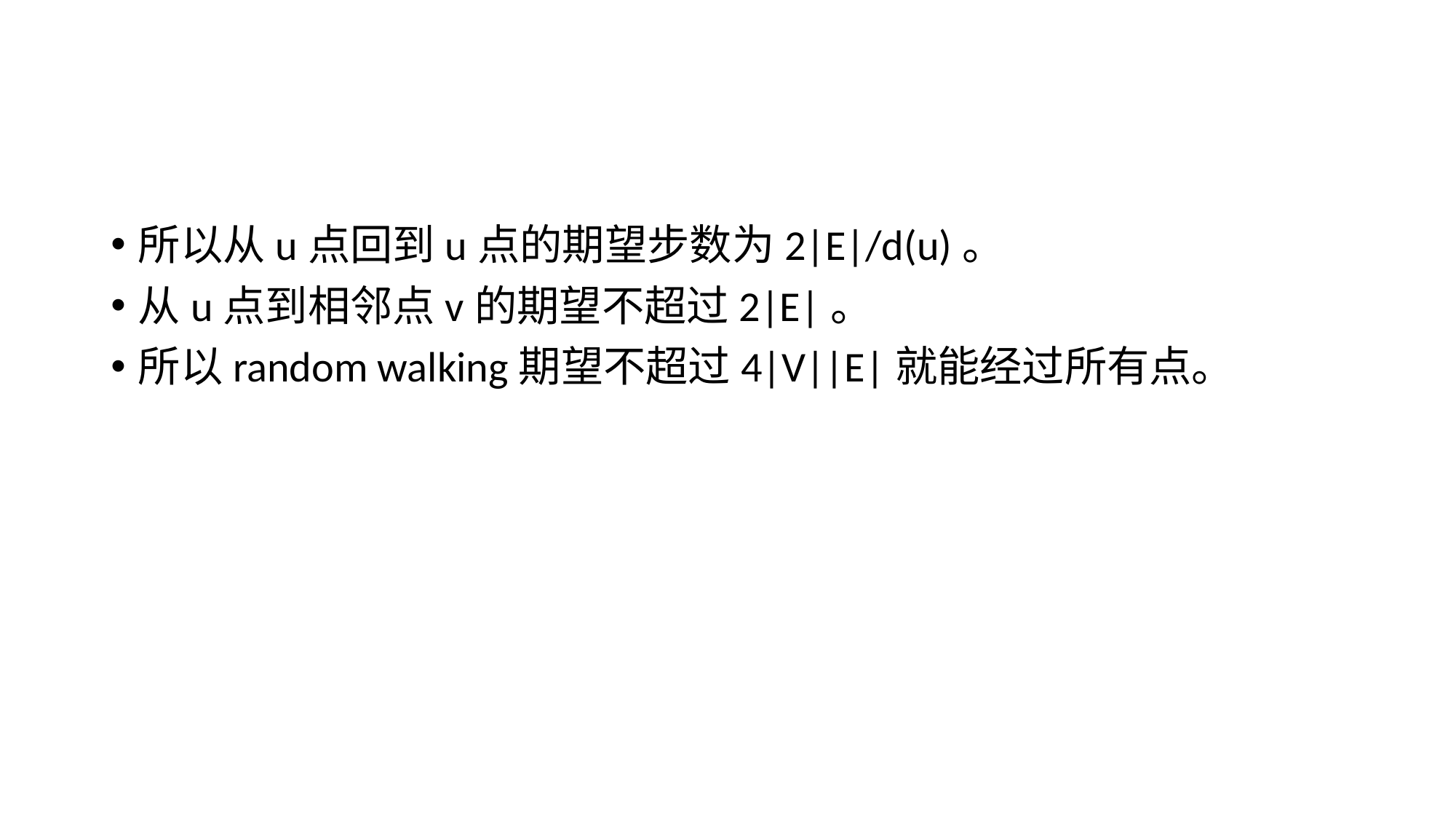

#
所以从u点回到u点的期望步数为2|E|/d(u)。
从u点到相邻点v的期望不超过2|E|。
所以random walking期望不超过4|V||E|就能经过所有点。